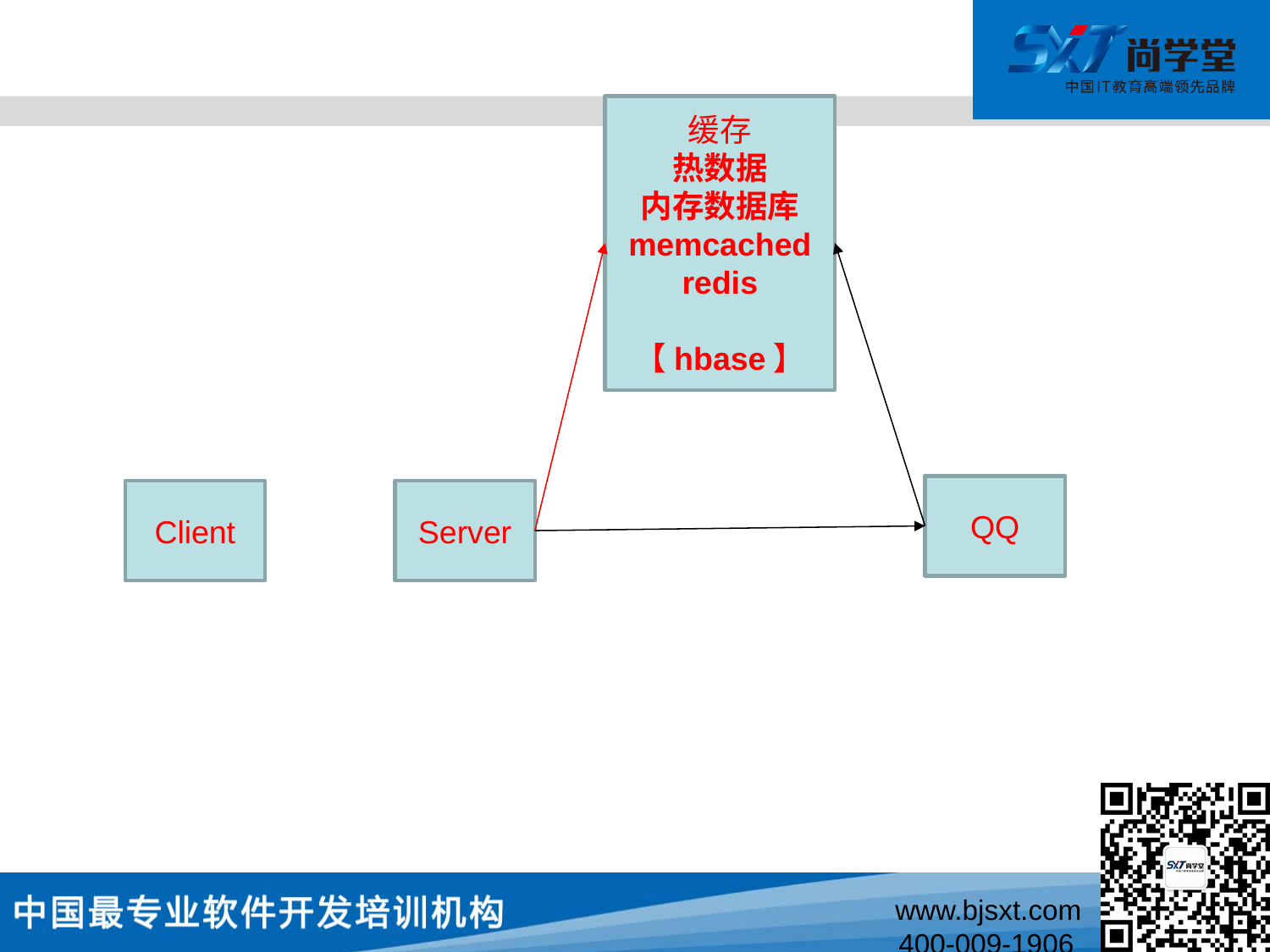

#
缓存
热数据
内存数据库
memcached
redis

【hbase】
QQ
Client
Server